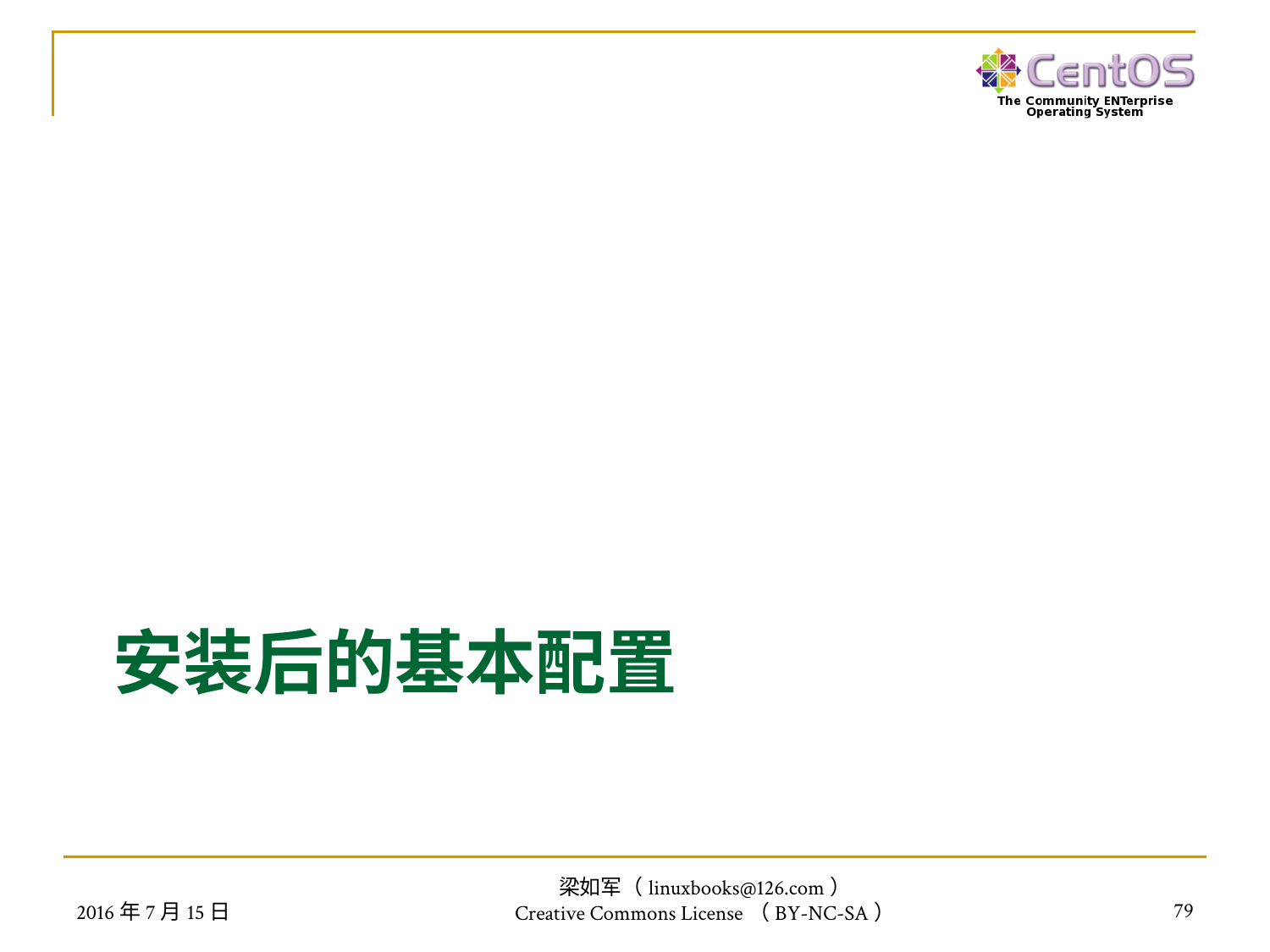

# 安装后的基本配置
2016年7月15日
79
梁如军（linuxbooks@126.com）
Creative Commons License（BY-NC-SA）